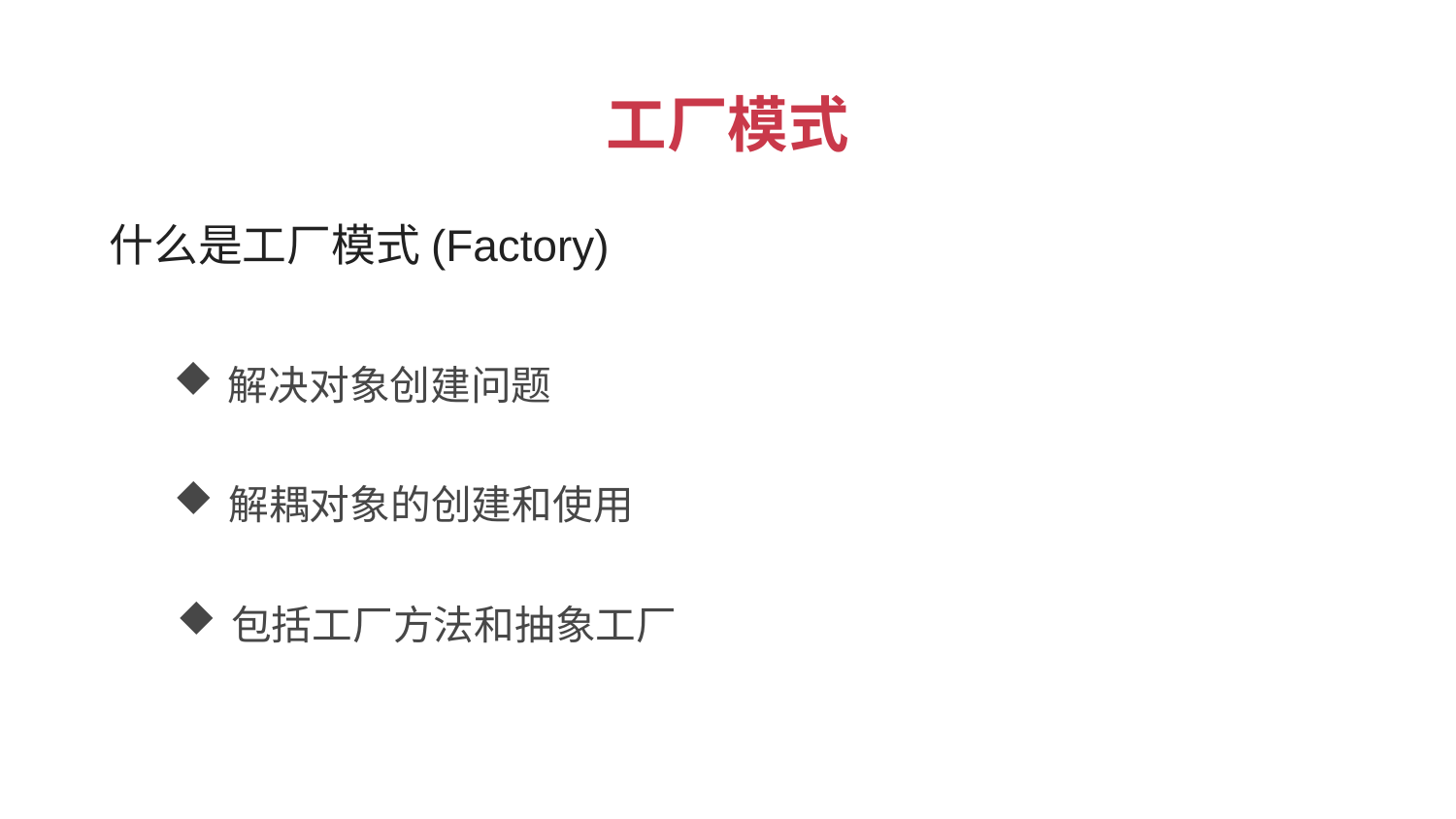

工厂模式
 什么是工厂模式(Factory)
解决对象创建问题
解耦对象的创建和使用
包括工厂方法和抽象工厂